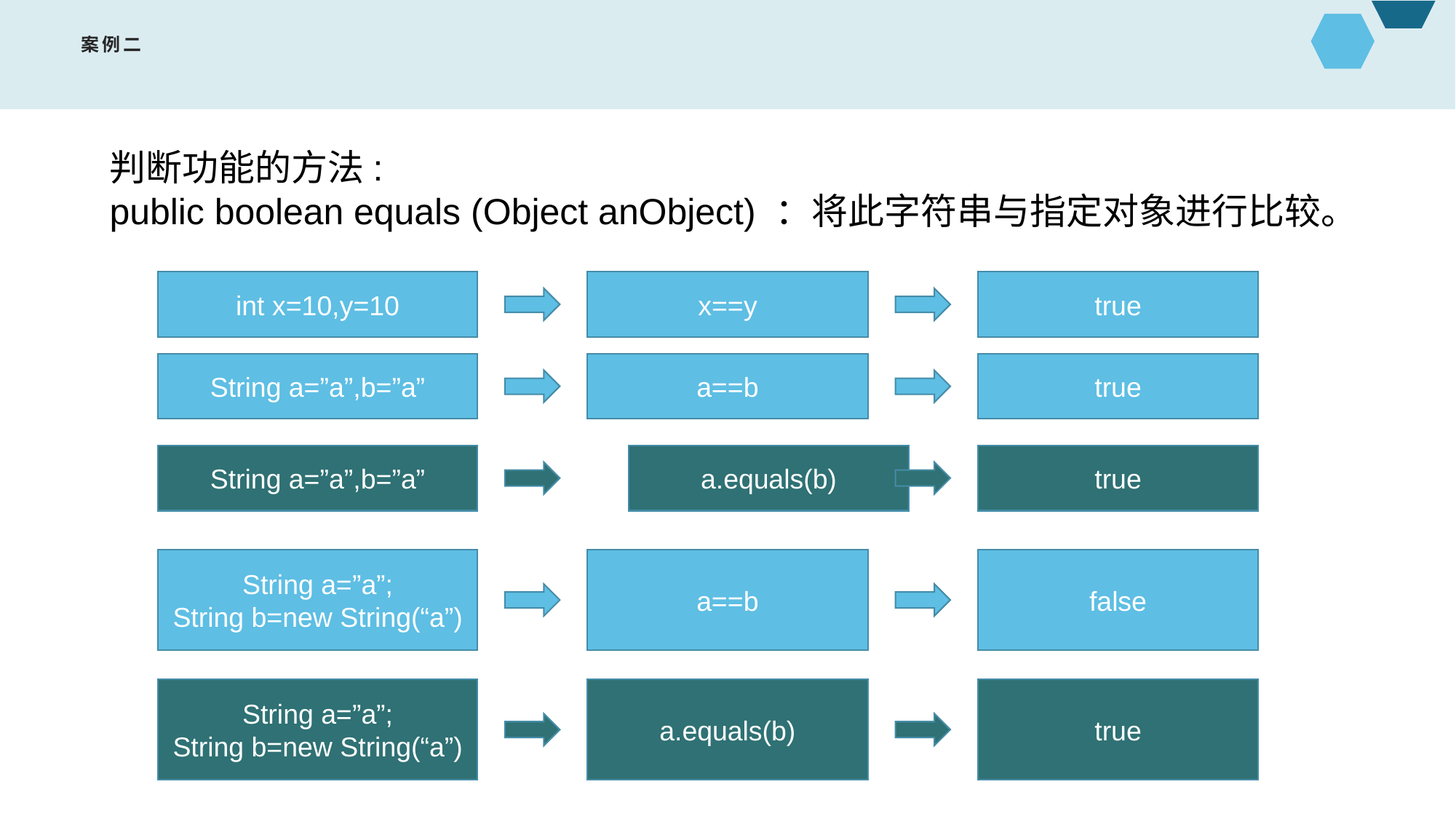

# 案例二
判断功能的方法:
public boolean equals (Object anObject) ：将此字符串与指定对象进行比较。
int x=10,y=10
x==y
true

String a=”a”,b=”a”
a==b
true

String a=”a”,b=”a”
a.equals(b)
true

String a=”a”;
String b=new String(“a”)
a==b
false

String a=”a”;
String b=new String(“a”)
a.equals(b)
true